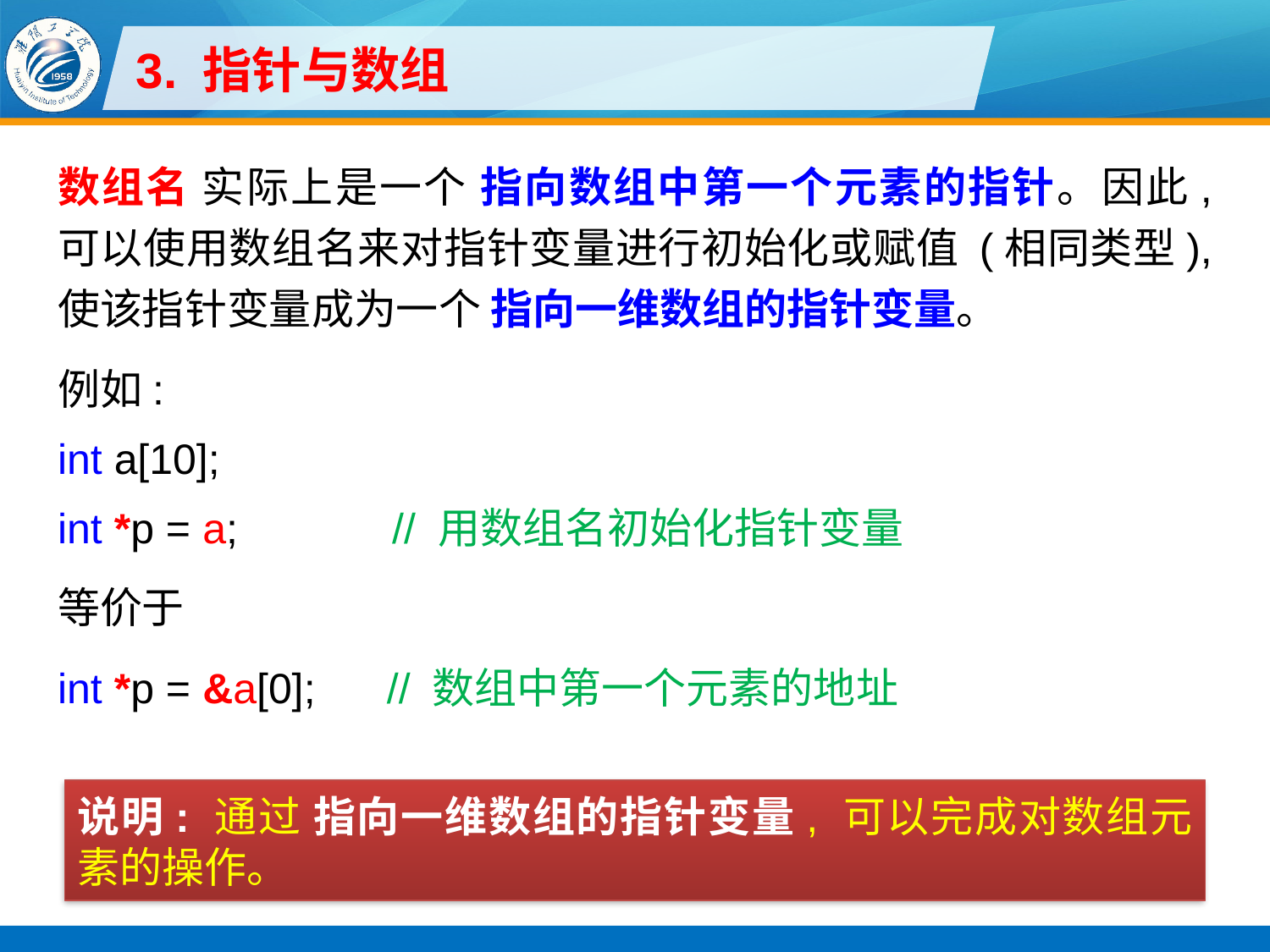

# 3. 指针与数组
数组名 实际上是一个 指向数组中第一个元素的指针。因此, 可以使用数组名来对指针变量进行初始化或赋值 (相同类型), 使该指针变量成为一个 指向一维数组的指针变量。
例如:
int a[10];
int *p = a;             // 用数组名初始化指针变量
等价于
int *p = &a[0];      // 数组中第一个元素的地址

说明: 通过 指向一维数组的指针变量, 可以完成对数组元素的操作。